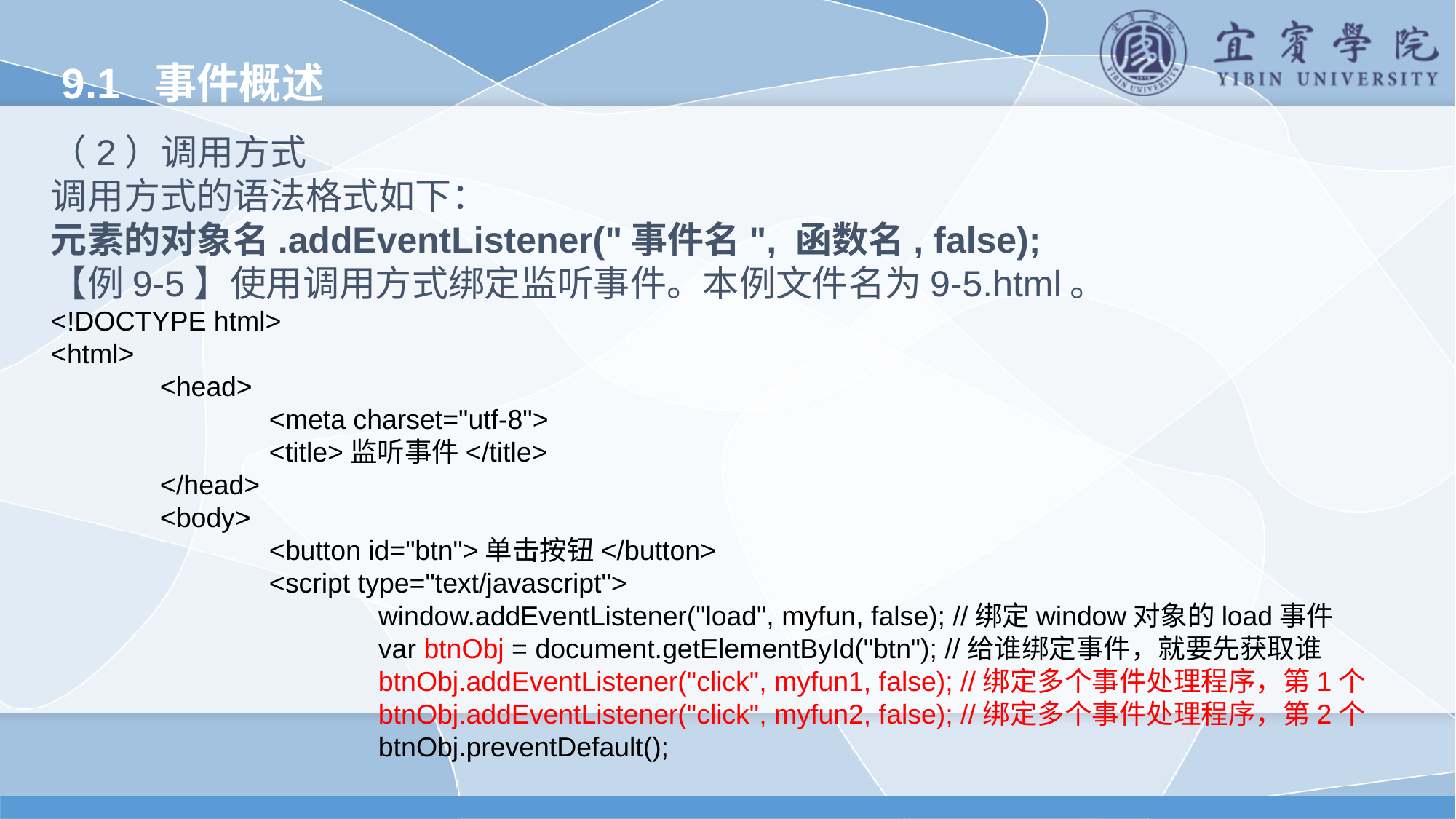

9.1  事件概述
（2）调用方式
调用方式的语法格式如下：
元素的对象名.addEventListener("事件名", 函数名, false);
【例9-5】使用调用方式绑定监听事件。本例文件名为9-5.html。
<!DOCTYPE html>
<html>
	<head>
		<meta charset="utf-8">
		<title>监听事件</title>
	</head>
	<body>
		<button id="btn">单击按钮</button>
		<script type="text/javascript">
			window.addEventListener("load", myfun, false); //绑定window对象的load事件
			var btnObj = document.getElementById("btn"); //给谁绑定事件，就要先获取谁
			btnObj.addEventListener("click", myfun1, false); //绑定多个事件处理程序，第1个
			btnObj.addEventListener("click", myfun2, false); //绑定多个事件处理程序，第2个
			btnObj.preventDefault();